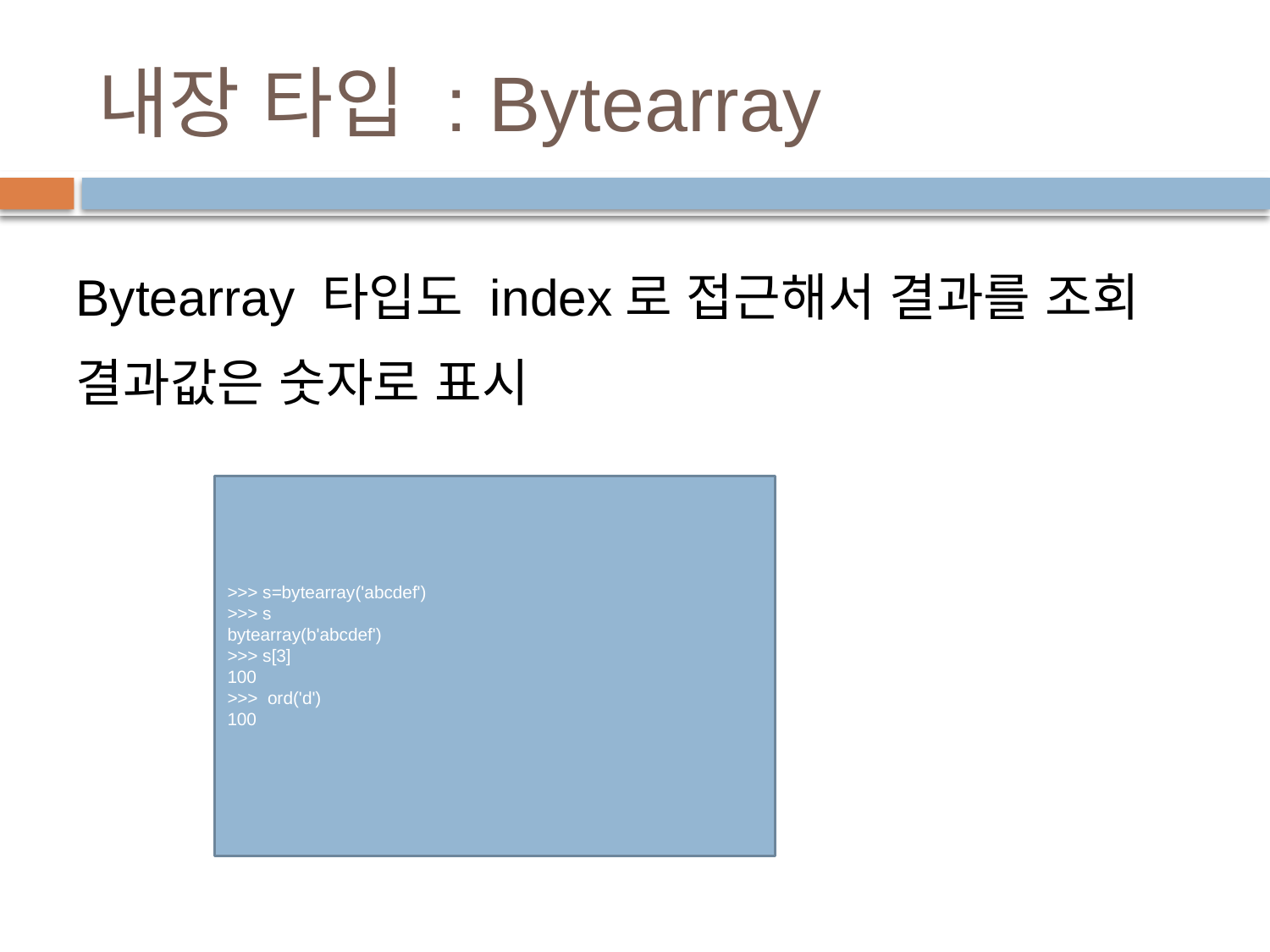

# 내장 타입 : Bytearray
Bytearray 타입도 index로 접근해서 결과를 조회
결과값은 숫자로 표시
>>> s=bytearray('abcdef')
>>> s
bytearray(b'abcdef')
>>> s[3]
100
>>>  ord('d')
100